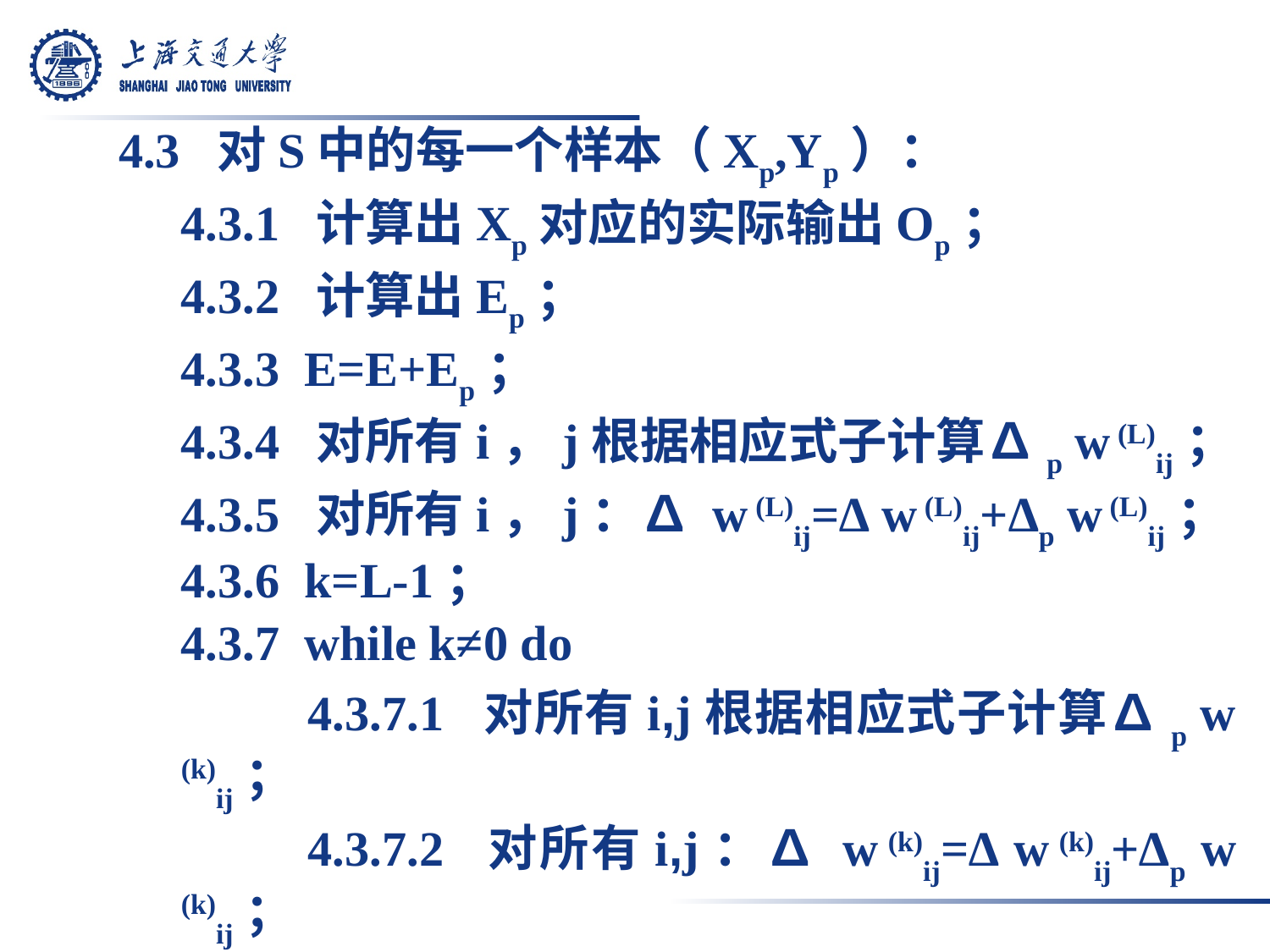

4.3  对S中的每一个样本（Xp,Yp）：
	4.3.1  计算出Xp对应的实际输出Op；
	4.3.2  计算出Ep；
	4.3.3  E=E+Ep；
	4.3.4  对所有i，j根据相应式子计算∆p w (L)ij；
	4.3.5  对所有i，j：∆ w (L)ij=∆ w (L)ij+∆p w (L)ij；
	4.3.6  k=L-1；
	4.3.7  while k≠0 do
		4.3.7.1  对所有i,j根据相应式子计算∆p w (k)ij；
		4.3.7.2  对所有i,j：∆ w (k)ij=∆ w (k)ij+∆p w (k)ij；
		4.3.7.3  k=k-1
4.4  对所有i，j，k：w (k)ij= w (k)ij+ ∆w (k)ij;
4.5  E=E/2.0